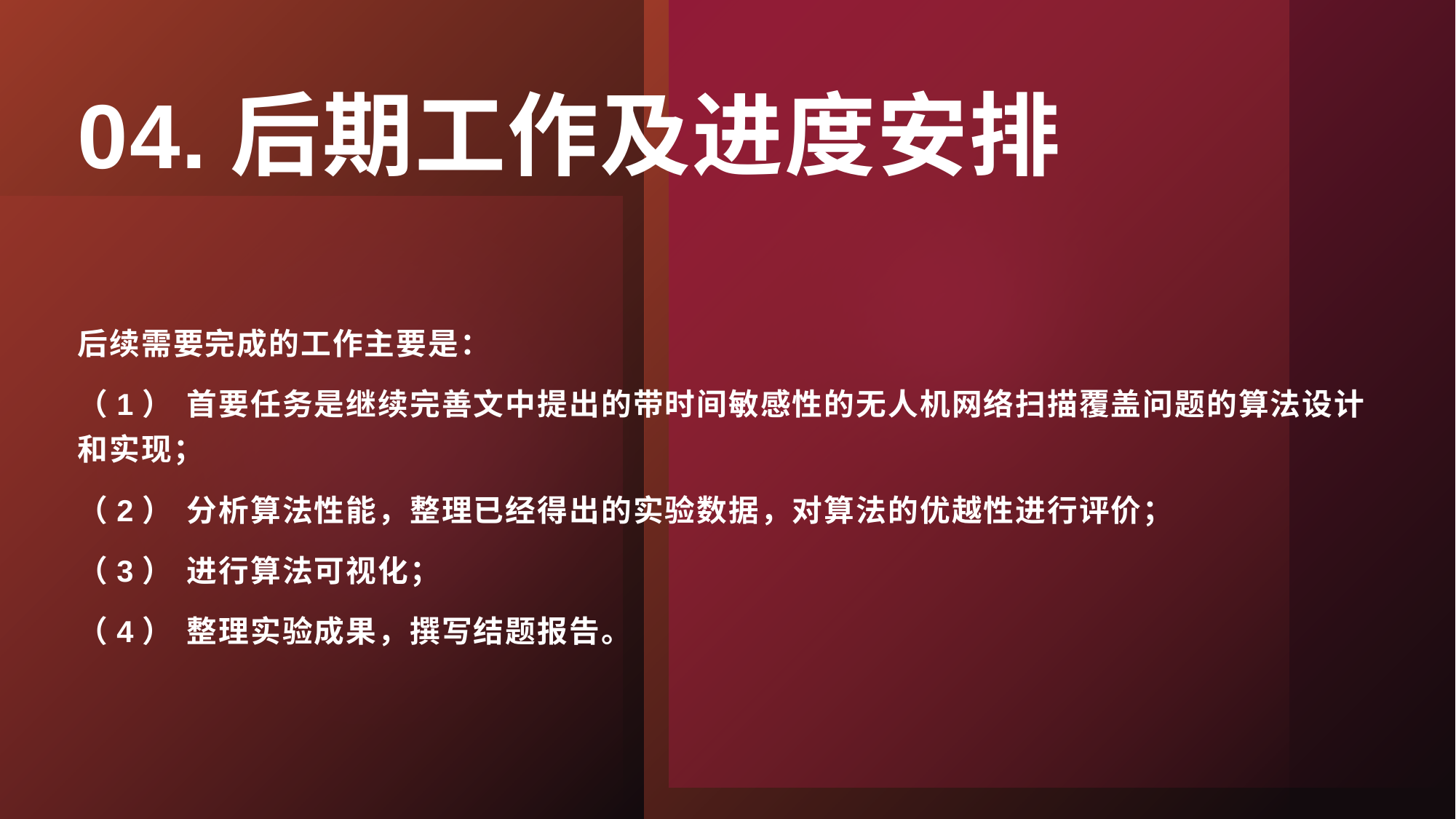

# 04.后期工作及进度安排
后续需要完成的工作主要是：
（1）	首要任务是继续完善文中提出的带时间敏感性的无人机网络扫描覆盖问题的算法设计和实现；
（2）	分析算法性能，整理已经得出的实验数据，对算法的优越性进行评价；
（3）	进行算法可视化；
（4）	整理实验成果，撰写结题报告。